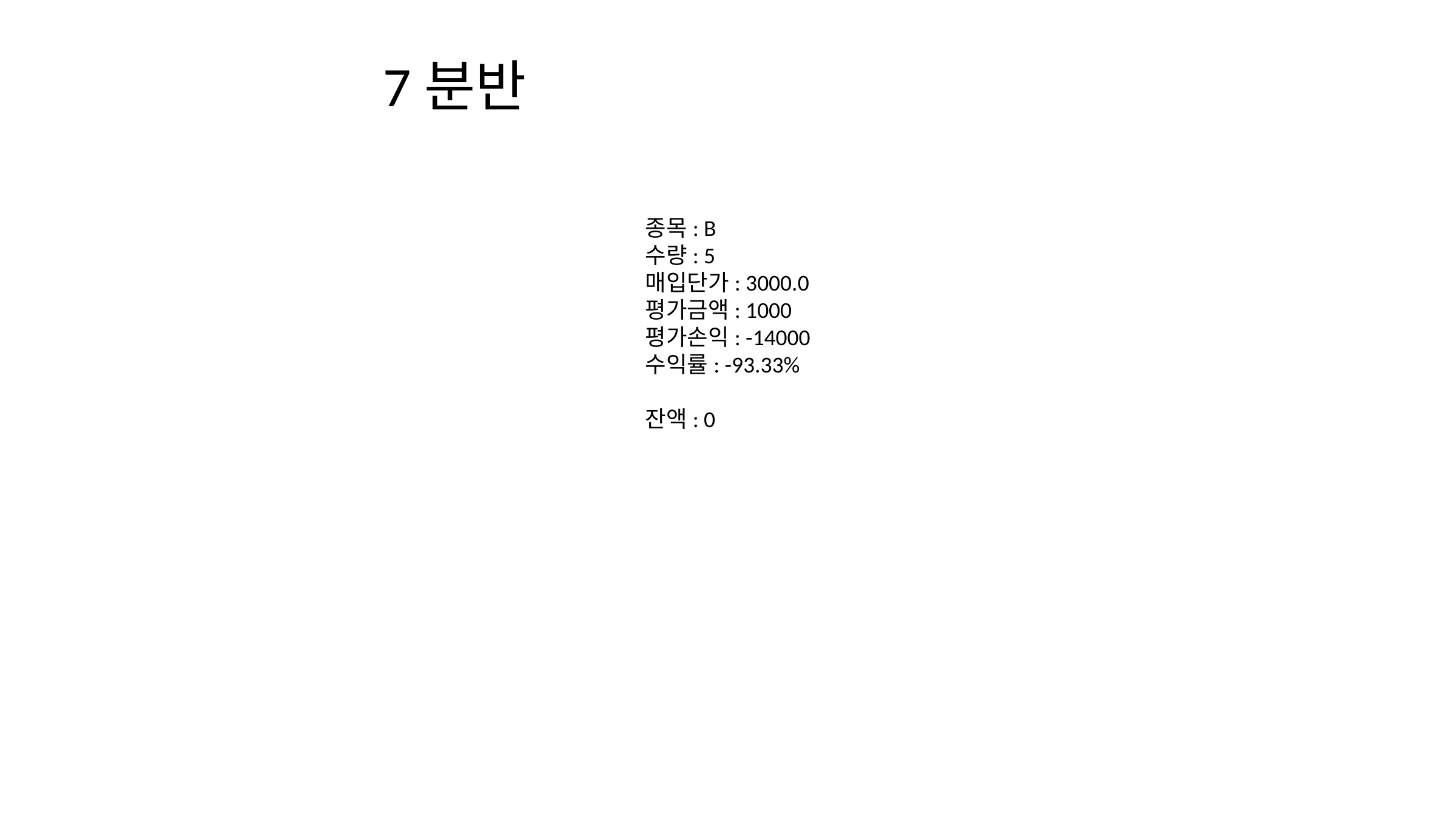

# 7분반

종목: B
수량: 5
매입단가: 3000.0
평가금액: 1000
평가손익: -14000
수익률: -93.33%
잔액: 0